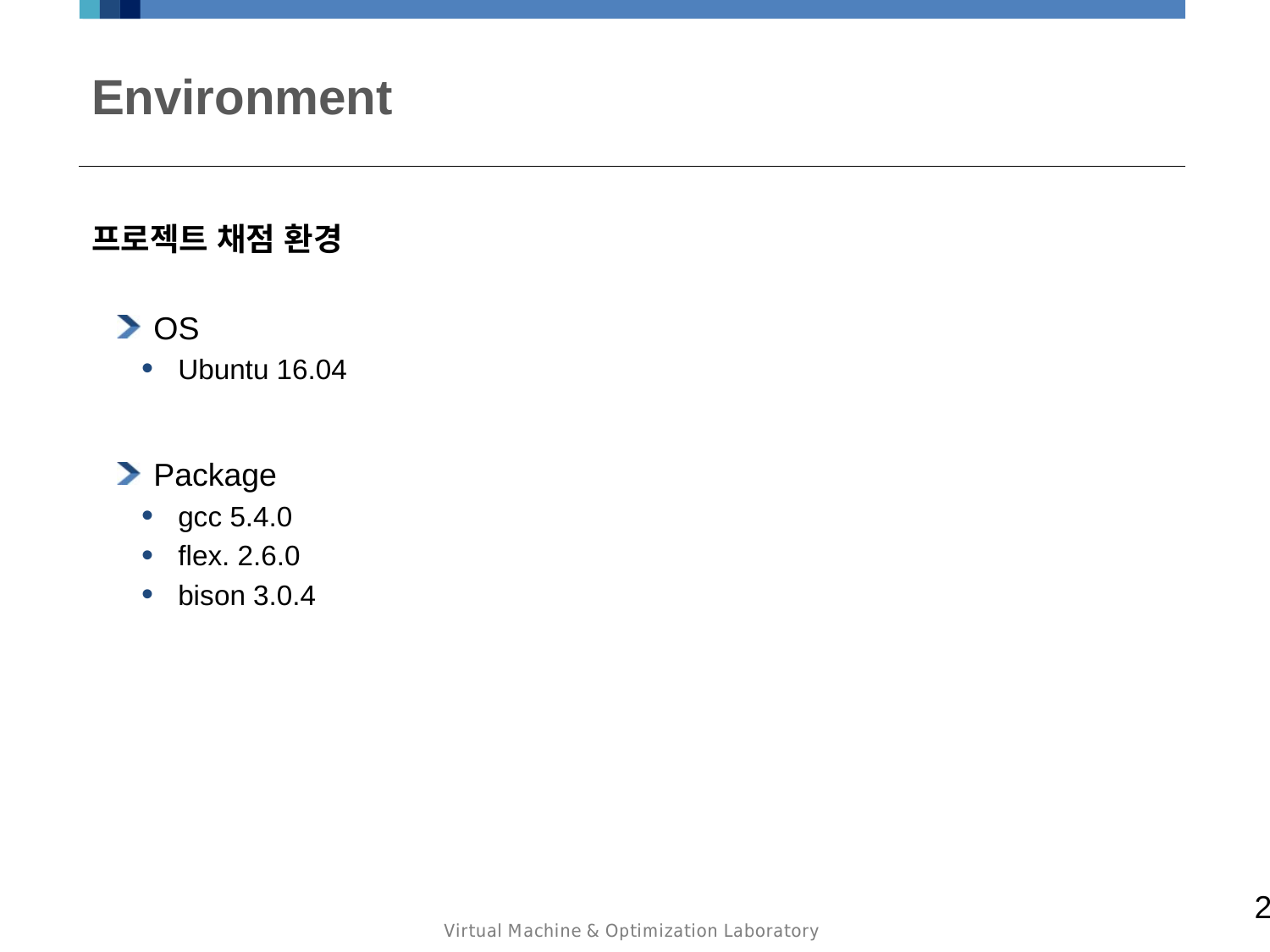

# Environment
프로젝트 채점 환경

OS
Ubuntu 16.04

Package
gcc 5.4.0
flex. 2.6.0
bison 3.0.4